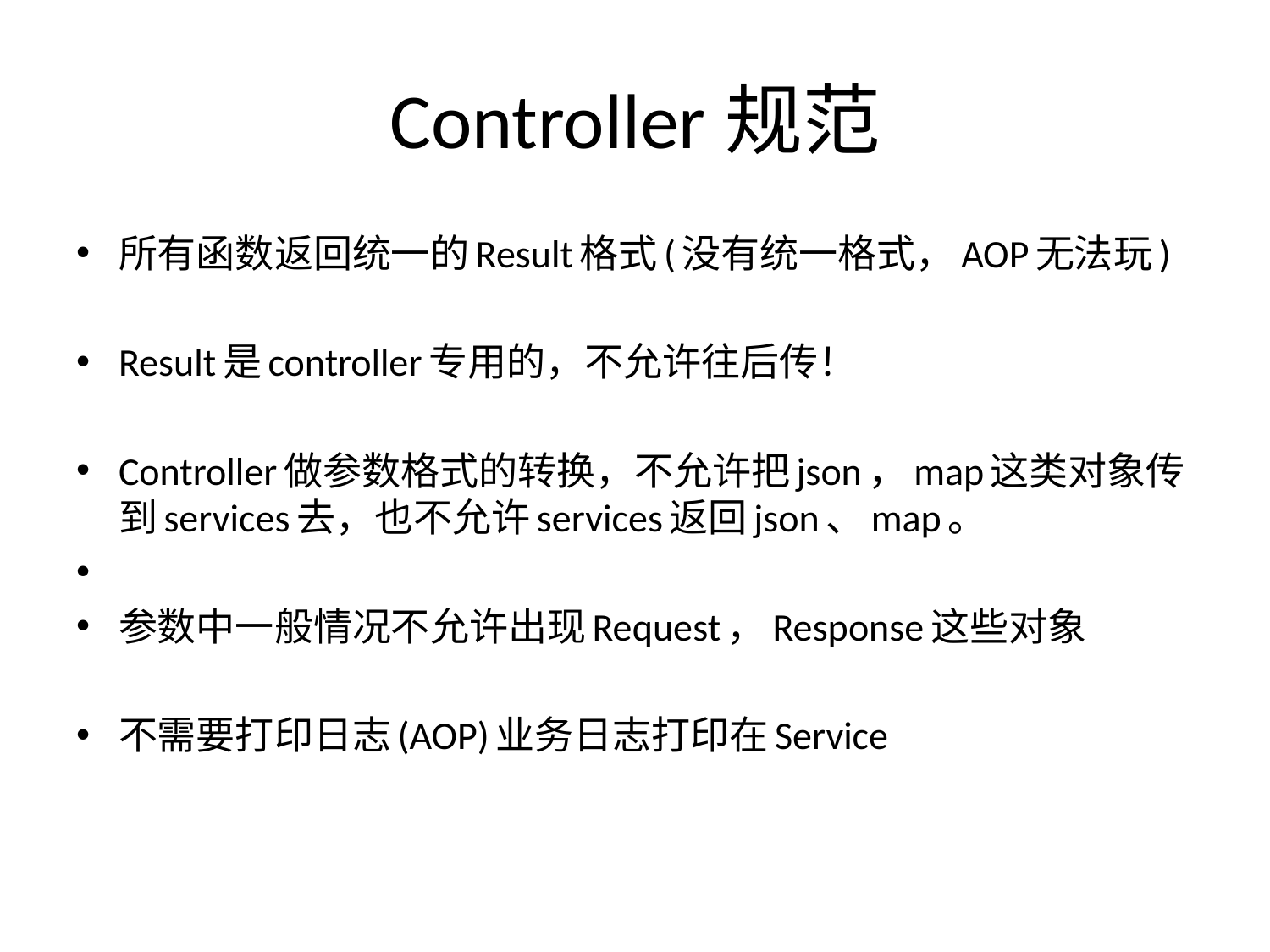

# Controller规范
所有函数返回统一的Result格式(没有统一格式，AOP无法玩)

Result是controller专用的，不允许往后传！

Controller做参数格式的转换，不允许把json，map这类对象传到services去，也不允许services返回json、map。

参数中一般情况不允许出现Request，Response这些对象

不需要打印日志(AOP)业务日志打印在Service